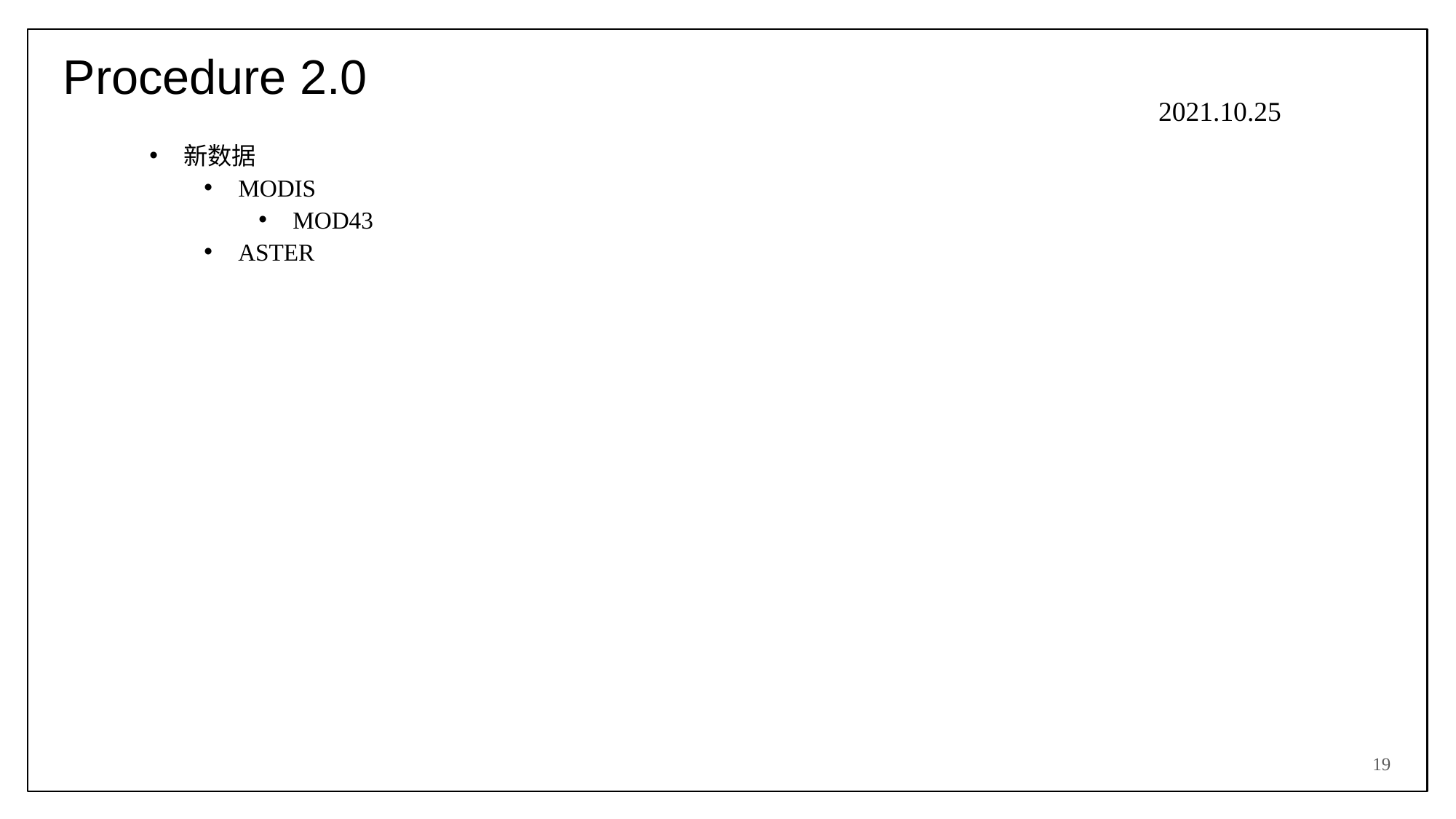

# Procedure 2.0
2021.10.25
新数据
MODIS
MOD43
ASTER

19